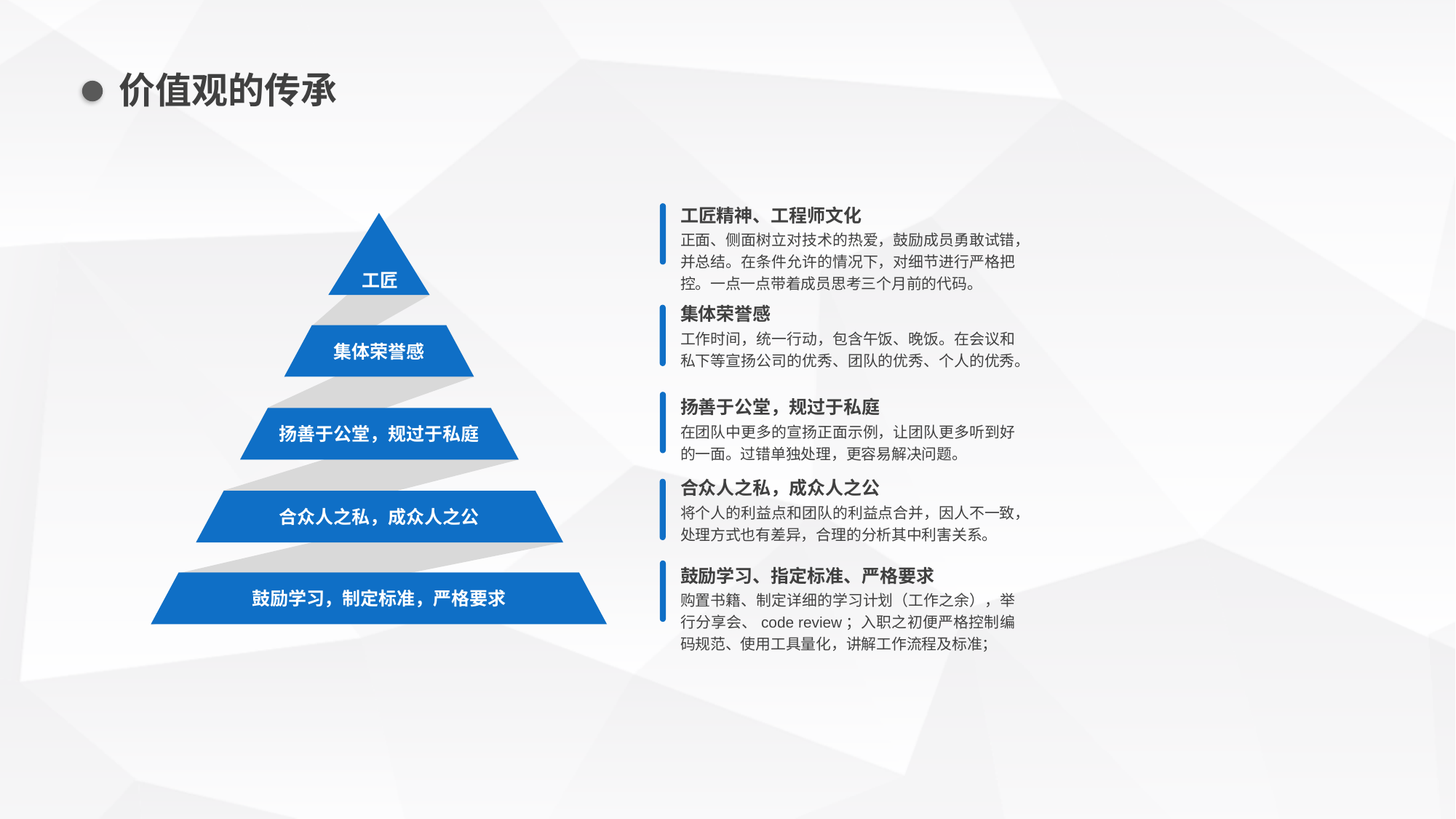

价值观的传承

工匠精神、工程师文化
正面、侧面树立对技术的热爱，鼓励成员勇敢试错，并总结。在条件允许的情况下，对细节进行严格把控。一点一点带着成员思考三个月前的代码。

工匠

集体荣誉感
工作时间，统一行动，包含午饭、晚饭。在会议和私下等宣扬公司的优秀、团队的优秀、个人的优秀。

集体荣誉感

扬善于公堂，规过于私庭
在团队中更多的宣扬正面示例，让团队更多听到好的一面。过错单独处理，更容易解决问题。

扬善于公堂，规过于私庭

合众人之私，成众人之公
将个人的利益点和团队的利益点合并，因人不一致，处理方式也有差异，合理的分析其中利害关系。

合众人之私，成众人之公

鼓励学习、指定标准、严格要求
购置书籍、制定详细的学习计划（工作之余），举行分享会、code review；入职之初便严格控制编码规范、使用工具量化，讲解工作流程及标准；

鼓励学习，制定标准，严格要求